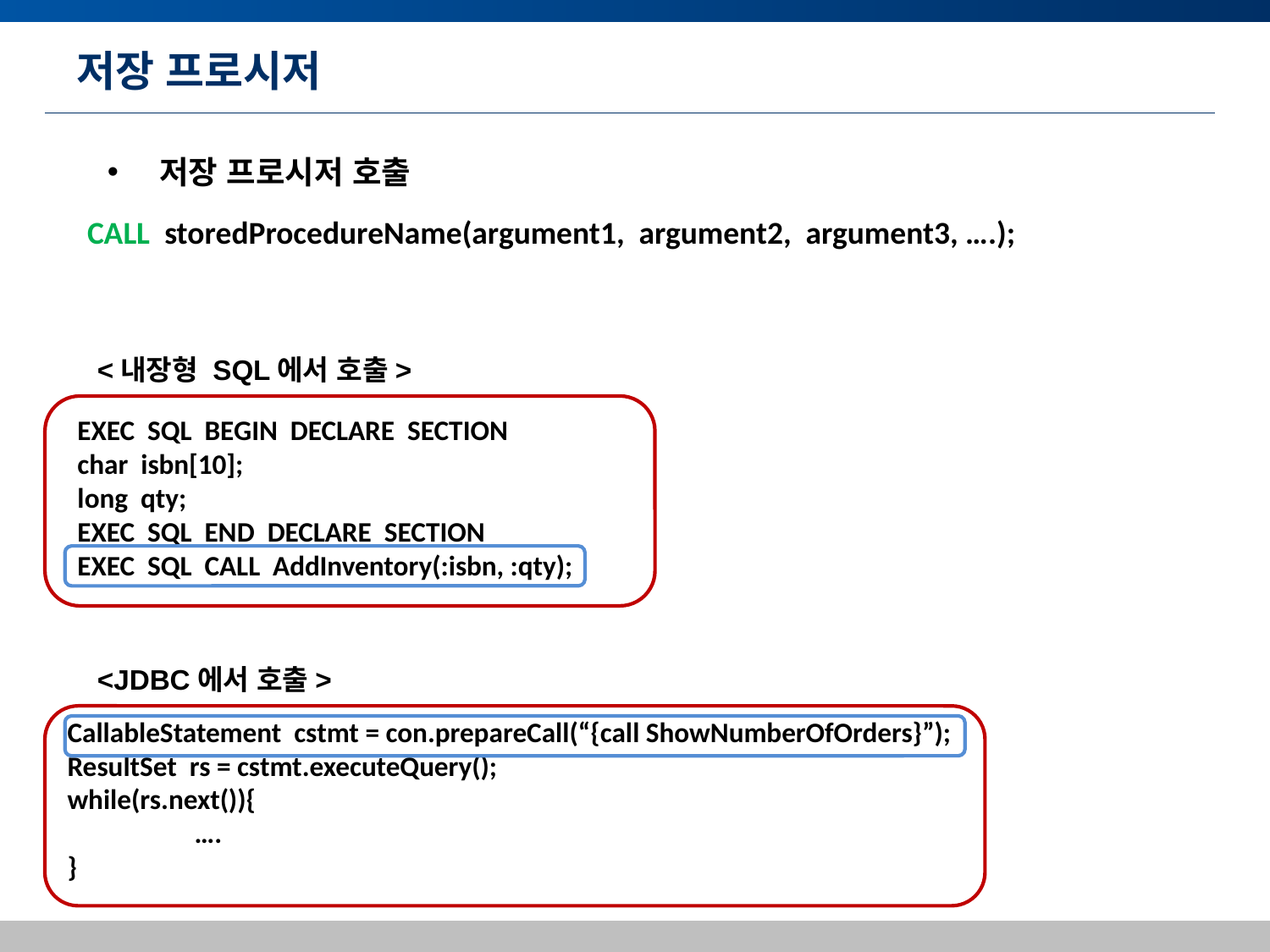

# 저장 프로시저
  저장 프로시저 호출
CALL  storedProcedureName(argument1,  argument2,  argument3, ….);
<내장형 SQL에서 호출>

EXEC  SQL  BEGIN  DECLARE  SECTION
char  isbn[10];
long  qty;
EXEC  SQL  END  DECLARE  SECTION
EXEC  SQL  CALL  AddInventory(:isbn, :qty);

<JDBC에서 호출>

CallableStatement  cstmt = con.prepareCall(“{call ShowNumberOfOrders}”);
ResultSet  rs = cstmt.executeQuery();
while(rs.next()){
	….
}